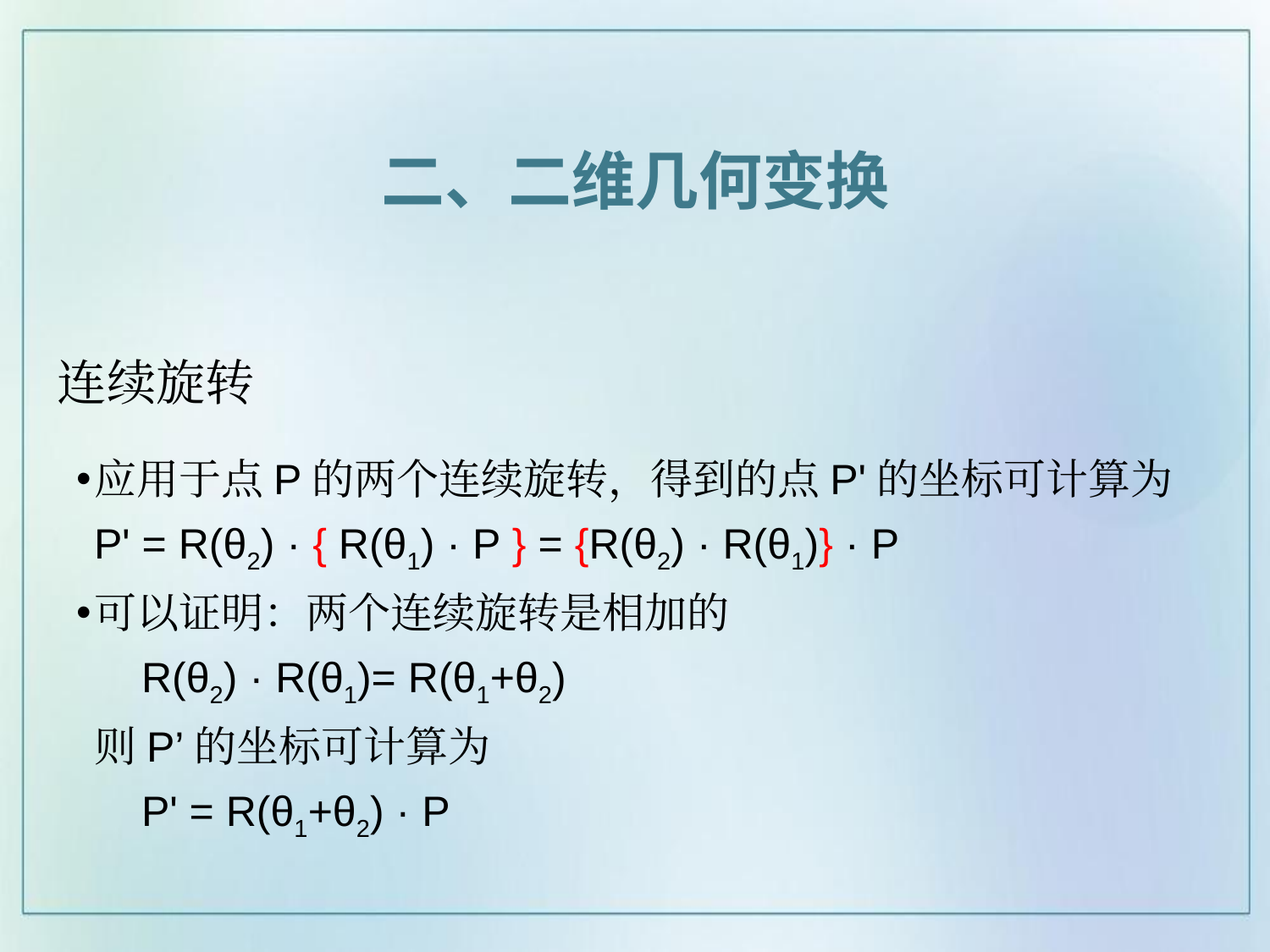

二、二维几何变换
# 连续旋转
应用于点P的两个连续旋转，得到的点P'的坐标可计算为
	P' = R(θ2) · { R(θ1) · P } = {R(θ2) · R(θ1)} · P
可以证明：两个连续旋转是相加的
	    R(θ2) · R(θ1)= R(θ1+θ2)
	则P’的坐标可计算为
	    P' = R(θ1+θ2) · P